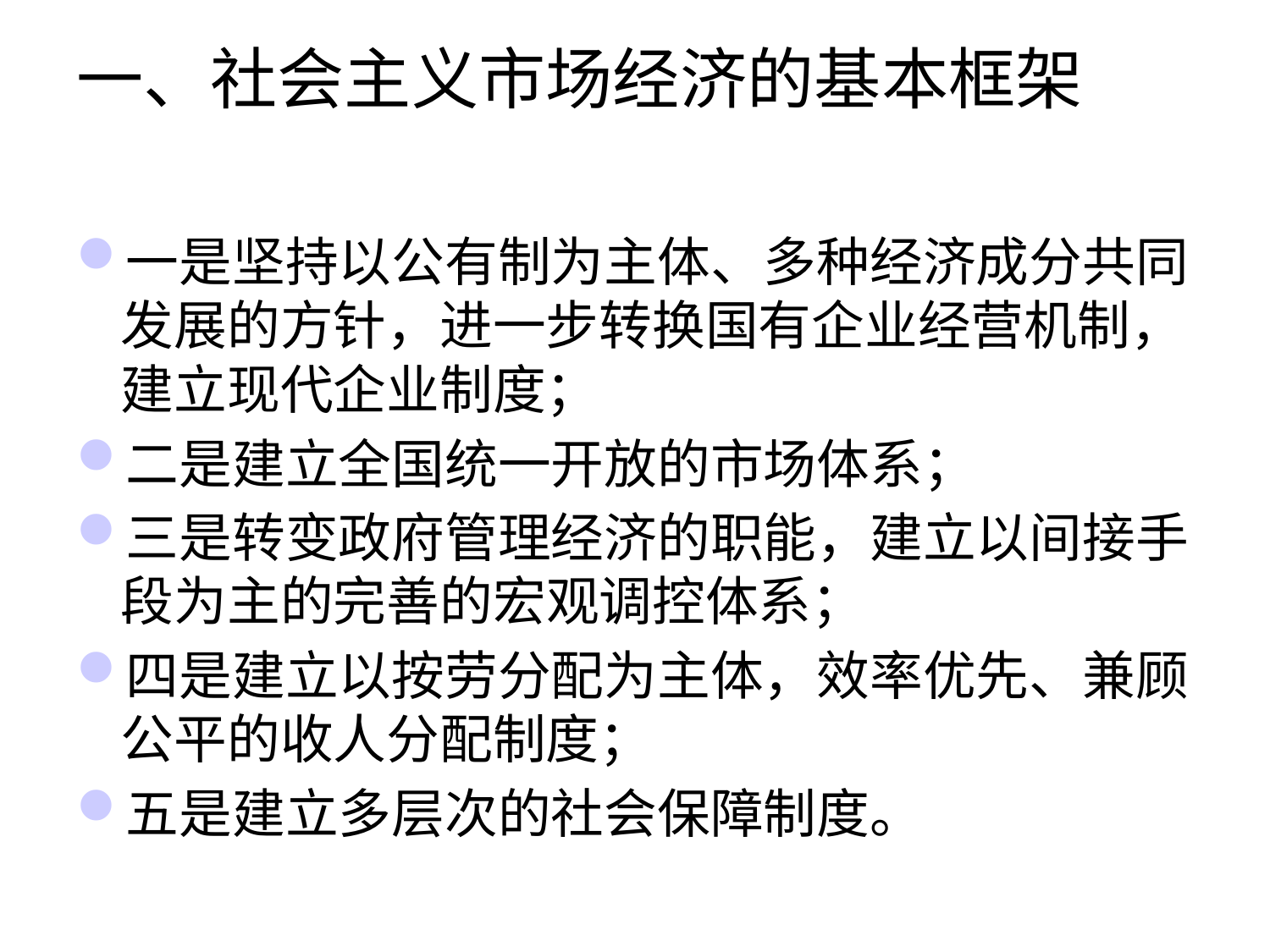

# 一、社会主义市场经济的基本框架
一是坚持以公有制为主体、多种经济成分共同发展的方针，进一步转换国有企业经营机制，建立现代企业制度；
二是建立全国统一开放的市场体系；
三是转变政府管理经济的职能，建立以间接手段为主的完善的宏观调控体系；
四是建立以按劳分配为主体，效率优先、兼顾公平的收人分配制度；
五是建立多层次的社会保障制度。